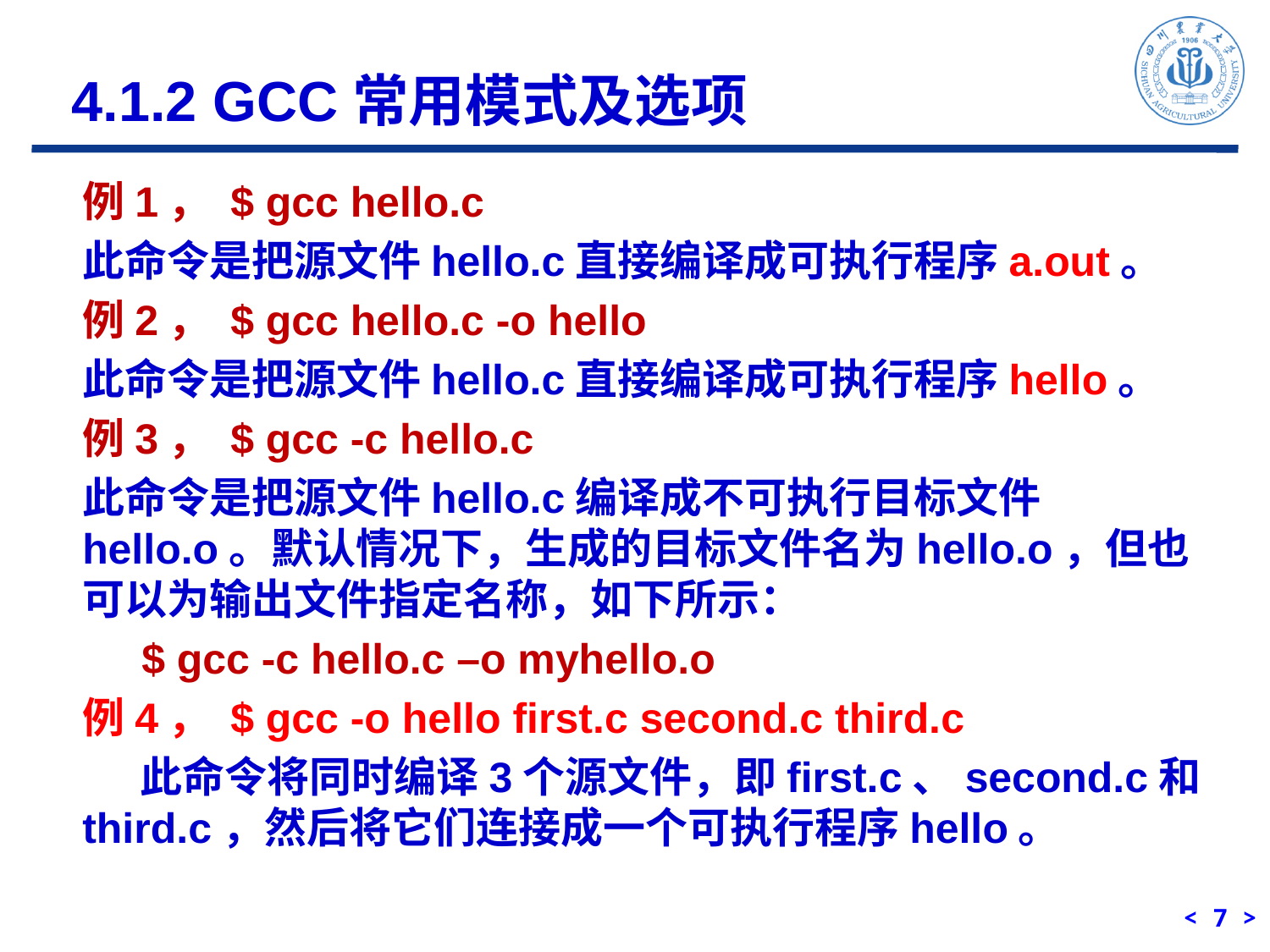

4.1.2 GCC常用模式及选项
例1， $ gcc hello.c
此命令是把源文件hello.c直接编译成可执行程序a.out。
例2， $ gcc hello.c -o hello
此命令是把源文件hello.c直接编译成可执行程序hello。
例3， $ gcc -c hello.c
此命令是把源文件hello.c编译成不可执行目标文件hello.o。默认情况下，生成的目标文件名为hello.o，但也可以为输出文件指定名称，如下所示：
     $ gcc -c hello.c –o myhello.o
例4， $ gcc -o hello first.c second.c third.c
     此命令将同时编译3个源文件，即first.c、second.c和 third.c，然后将它们连接成一个可执行程序hello。